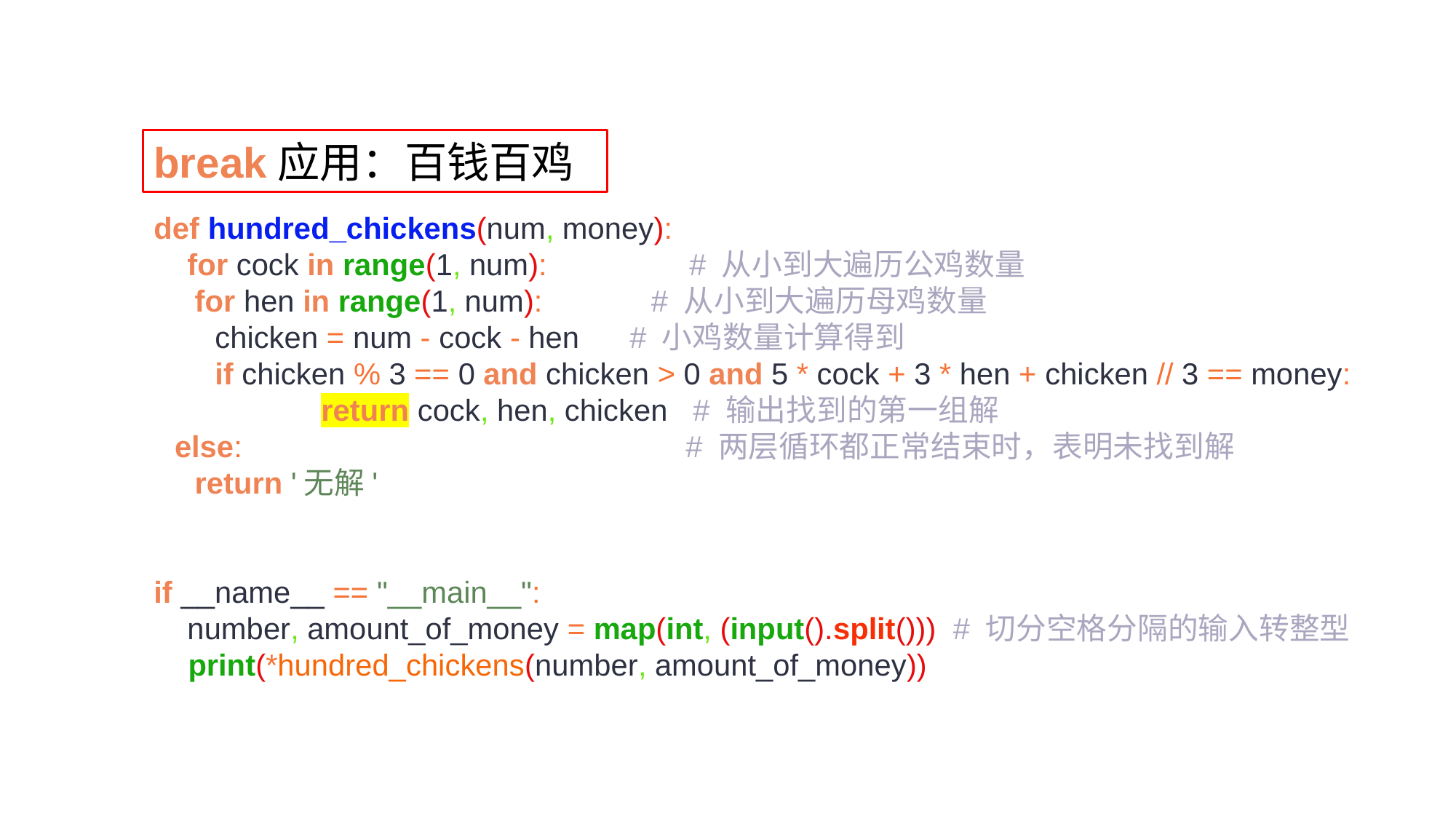

break应用：百钱百鸡
def hundred_chickens(num, money):
    for cock in range(1, num):                 # 从小到大遍历公鸡数量
     for hen in range(1, num):             # 从小到大遍历母鸡数量
        chicken = num - cock - hen      # 小鸡数量计算得到
        if chicken % 3 == 0 and chicken > 0 and 5 * cock + 3 * hen + chicken // 3 == money:
                    return cock, hen, chicken   # 输出找到的第一组解
  else:                                                     # 两层循环都正常结束时，表明未找到解
     return '无解'
if __name__ == "__main__":
    number, amount_of_money = map(int, (input().split()))  # 切分空格分隔的输入转整型
    print(*hundred_chickens(number, amount_of_money))